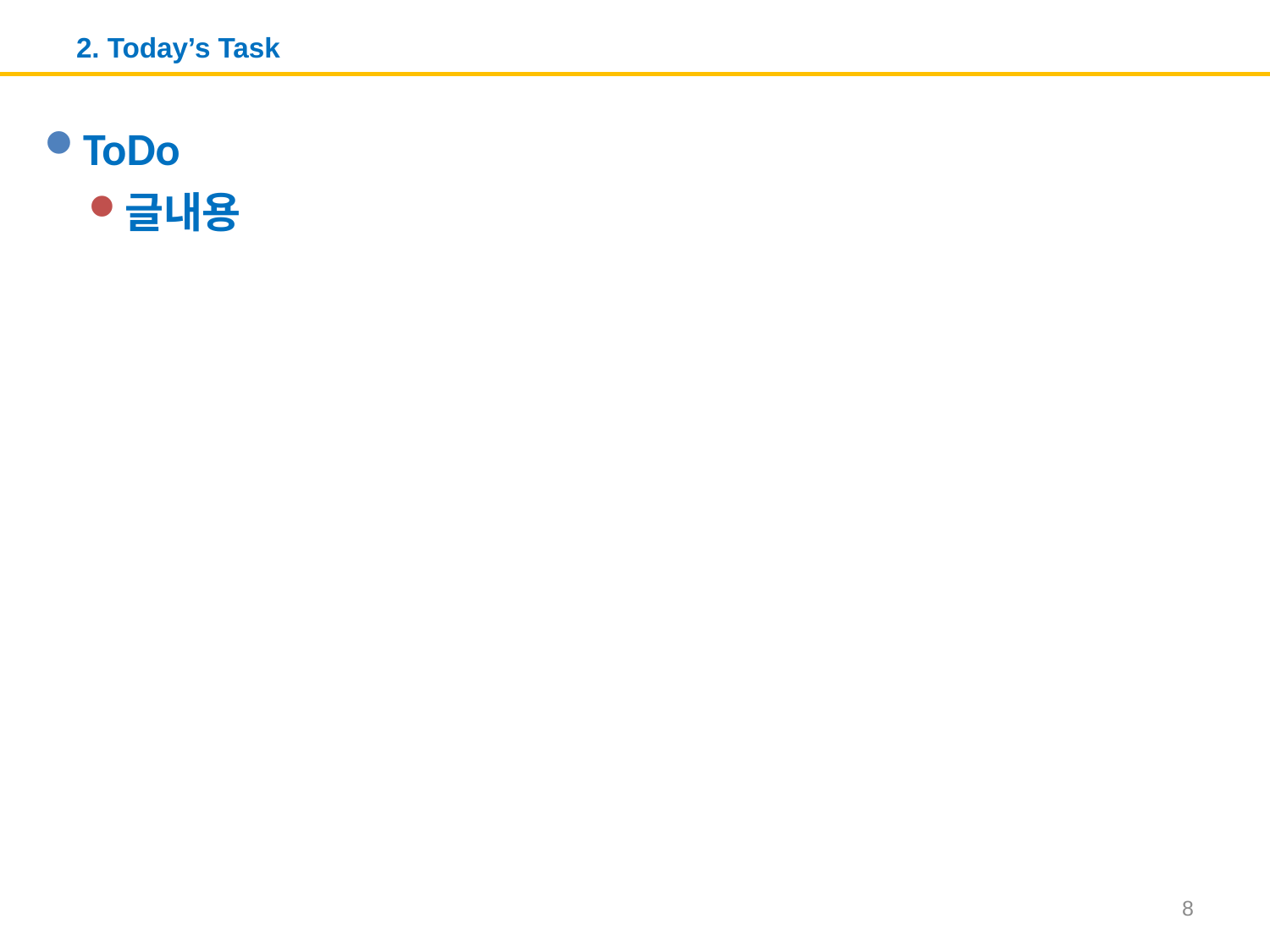

# 2. Today’s Task
ToDo
글내용

8